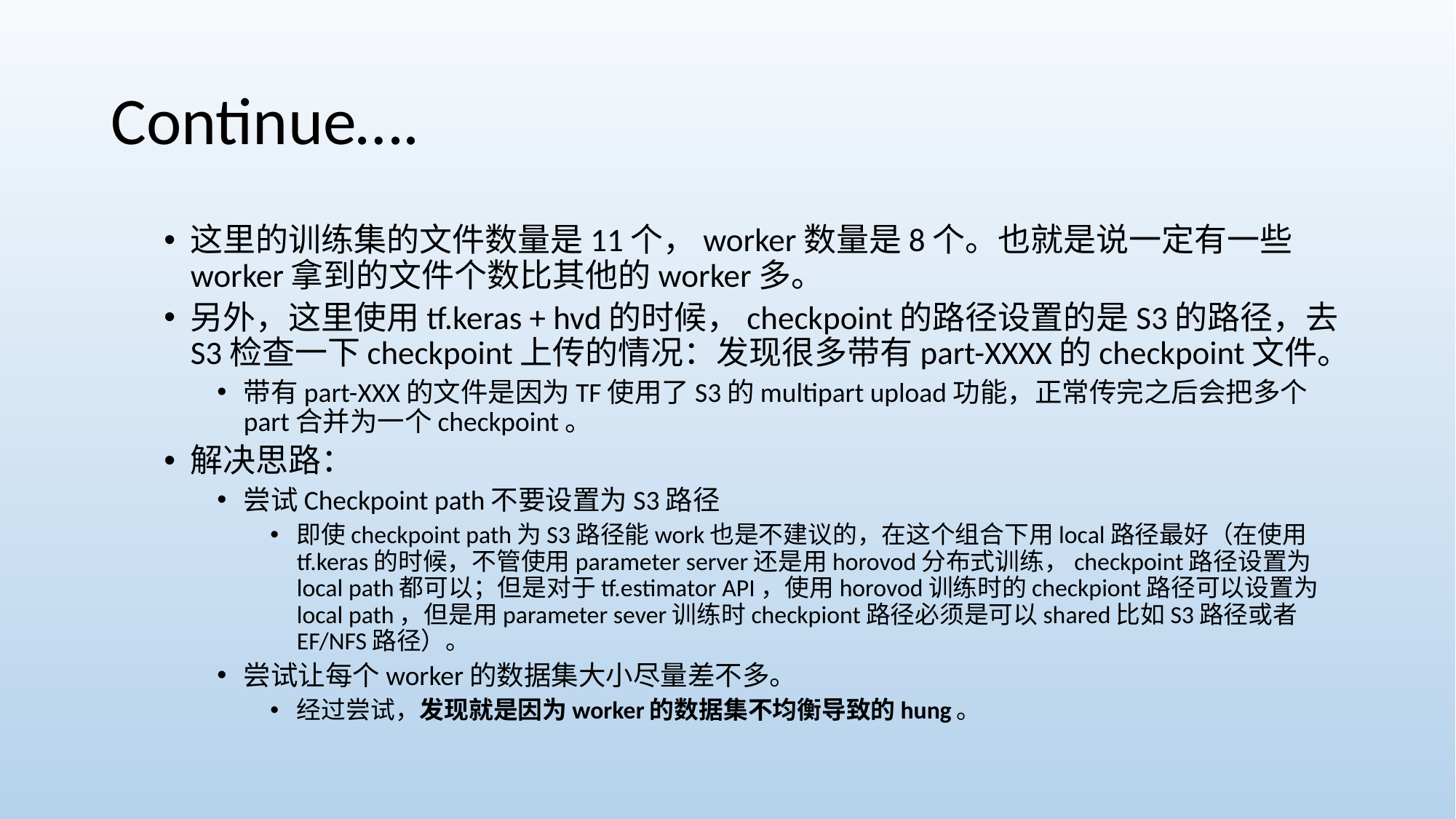

# Continue….
这里的训练集的文件数量是11个，worker数量是8个。也就是说一定有一些worker拿到的文件个数比其他的worker多。
另外，这里使用tf.keras + hvd的时候，checkpoint的路径设置的是S3的路径，去S3检查一下checkpoint上传的情况：发现很多带有part-XXXX的checkpoint文件。
带有part-XXX的文件是因为TF使用了S3的multipart upload功能，正常传完之后会把多个part合并为一个checkpoint。
解决思路：
尝试Checkpoint path不要设置为S3路径
即使checkpoint path为S3路径能work也是不建议的，在这个组合下用local路径最好（在使用tf.keras的时候，不管使用parameter server还是用horovod分布式训练，checkpoint路径设置为local path都可以；但是对于tf.estimator API，使用horovod训练时的checkpiont路径可以设置为local path，但是用parameter sever训练时checkpiont路径必须是可以shared比如S3路径或者EF/NFS路径）。
尝试让每个worker的数据集大小尽量差不多。
经过尝试，发现就是因为worker的数据集不均衡导致的hung。